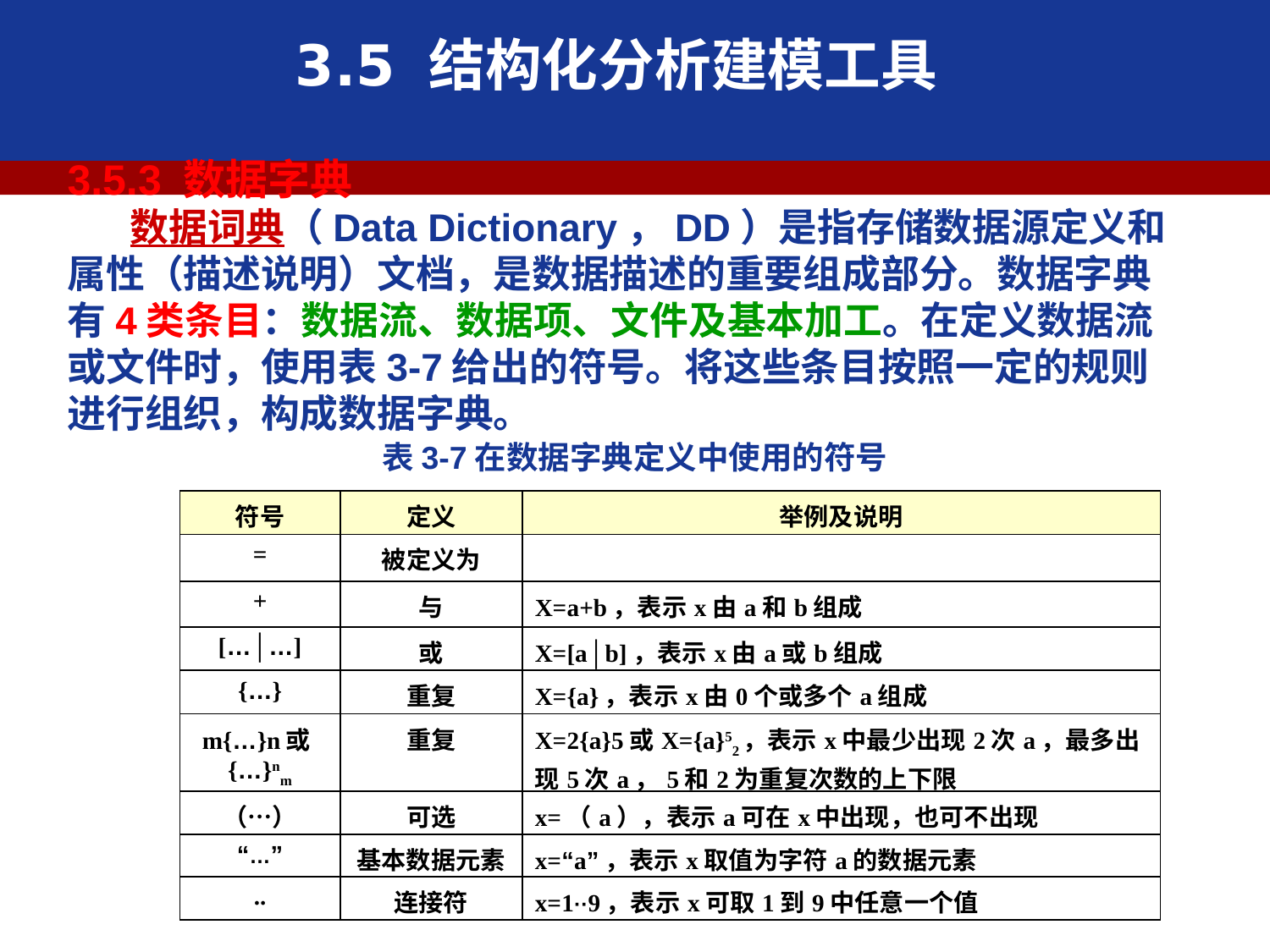

3.5 结构化分析建模工具

3.5.3 数据字典
      数据词典（Data Dictionary，DD）是指存储数据源定义和属性（描述说明）文档，是数据描述的重要组成部分。数据字典有4类条目：数据流、数据项、文件及基本加工。在定义数据流或文件时，使用表3-7给出的符号。将这些条目按照一定的规则进行组织，构成数据字典。

表3-7在数据字典定义中使用的符号
| 符号 | 定义 | 举例及说明 |
| --- | --- | --- |
| = | 被定义为 |  |
| + | 与 | X=a+b，表示x由a和b组成 |
| […│…] | 或 | X=[a│b]，表示x由a或b组成 |
| {…} | 重复 | X={a}，表示x由0个或多个a组成 |
| m{…}n或{…}nm | 重复 | X=2{a}5或X={a}52，表示x中最少出现2次a，最多出现5次a，5和2为重复次数的上下限 |
| （…） | 可选 | x=（a），表示a可在x中出现，也可不出现 |
| “…” | 基本数据元素 | x=“a”，表示x取值为字符a的数据元素 |
| .. | 连接符 | x=1··9，表示x可取1到9中任意一个值 |